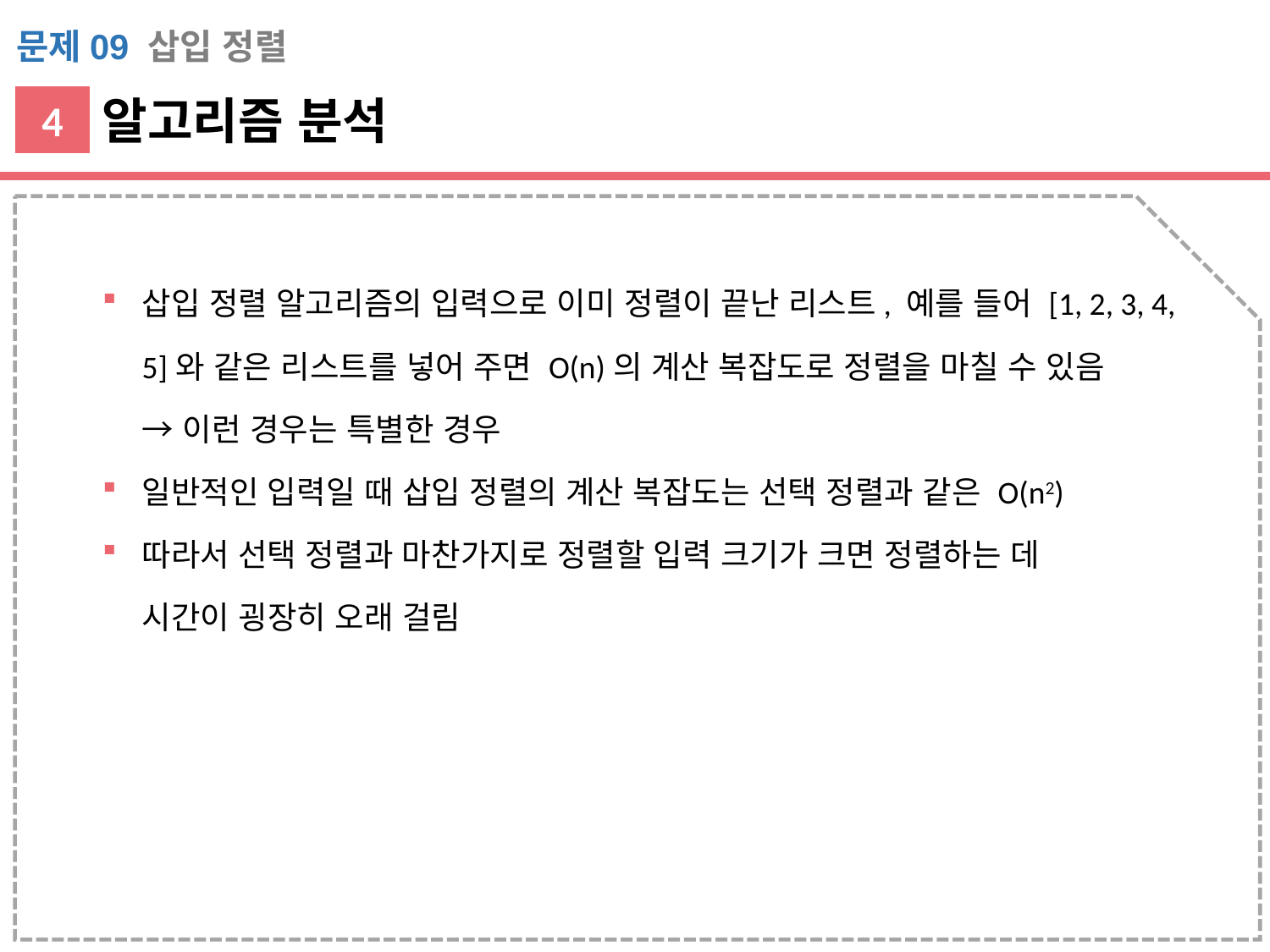

문제09 삽입 정렬
알고리즘 분석
4

삽입 정렬 알고리즘의 입력으로 이미 정렬이 끝난 리스트, 예를 들어 [1, 2, 3, 4, 5]와 같은 리스트를 넣어 주면 O(n)의 계산 복잡도로 정렬을 마칠 수 있음
→ 이런 경우는 특별한 경우
일반적인 입력일 때 삽입 정렬의 계산 복잡도는 선택 정렬과 같은 O(n2)
따라서 선택 정렬과 마찬가지로 정렬할 입력 크기가 크면 정렬하는 데
시간이 굉장히 오래 걸림